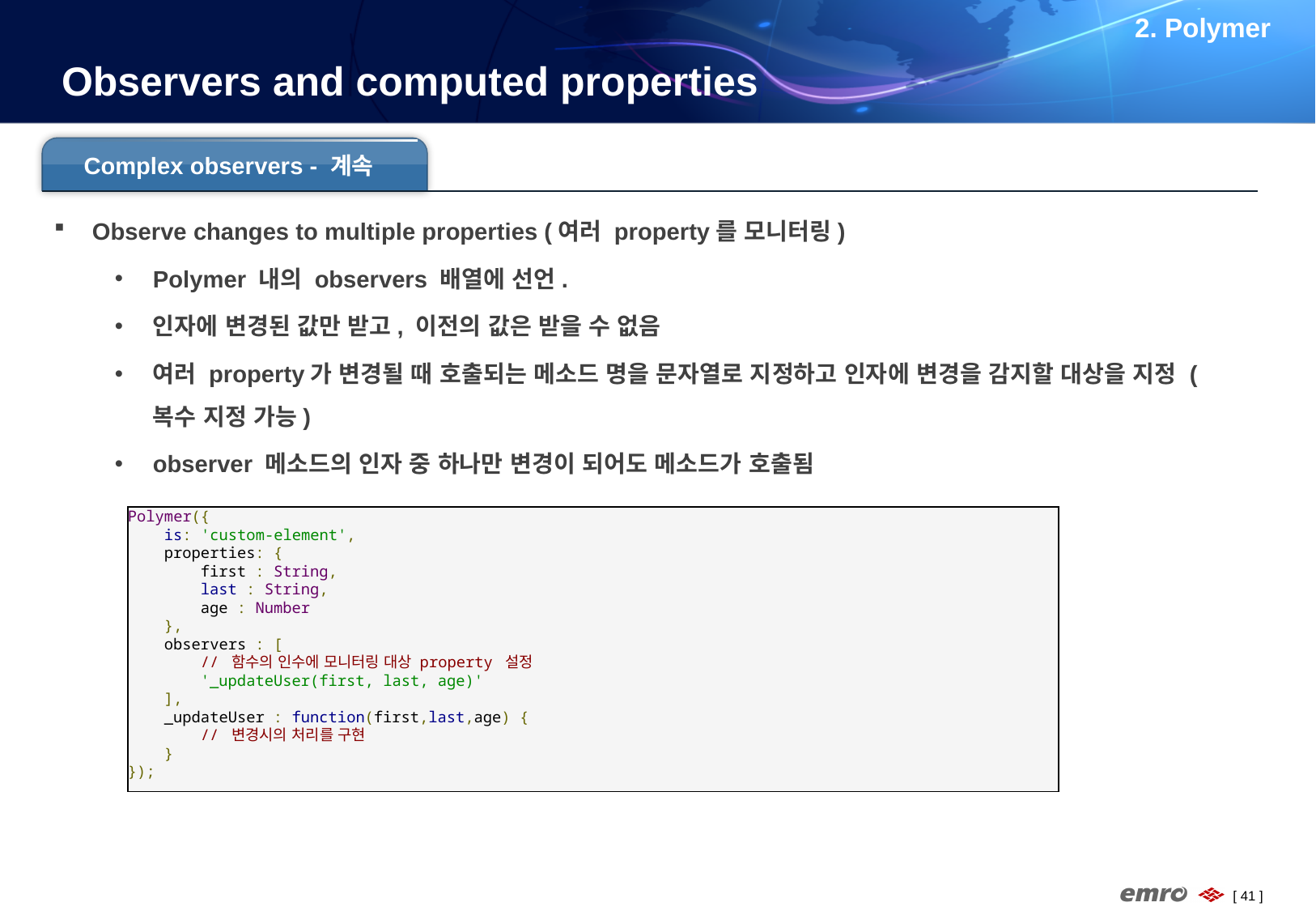

2. Polymer
# Observers and computed properties

Complex observers - 계속
Observe changes to multiple properties (여러 property를 모니터링)
Polymer 내의 observers 배열에 선언.
인자에 변경된 값만 받고, 이전의 값은 받을 수 없음
여러 property가 변경될 때 호출되는 메소드 명을 문자열로 지정하고 인자에 변경을 감지할 대상을 지정 (복수 지정 가능)
observer 메소드의 인자 중 하나만 변경이 되어도 메소드가 호출됨
Polymer({
    is: 'custom-element',
    properties: {
        first : String,
        last : String,
        age : Number
    },
    observers : [
        // 함수의 인수에 모니터링 대상 property 설정
        '_updateUser(first, last, age)'
    ],
    _updateUser : function(first,last,age) {
        // 변경시의 처리를 구현
    }
});